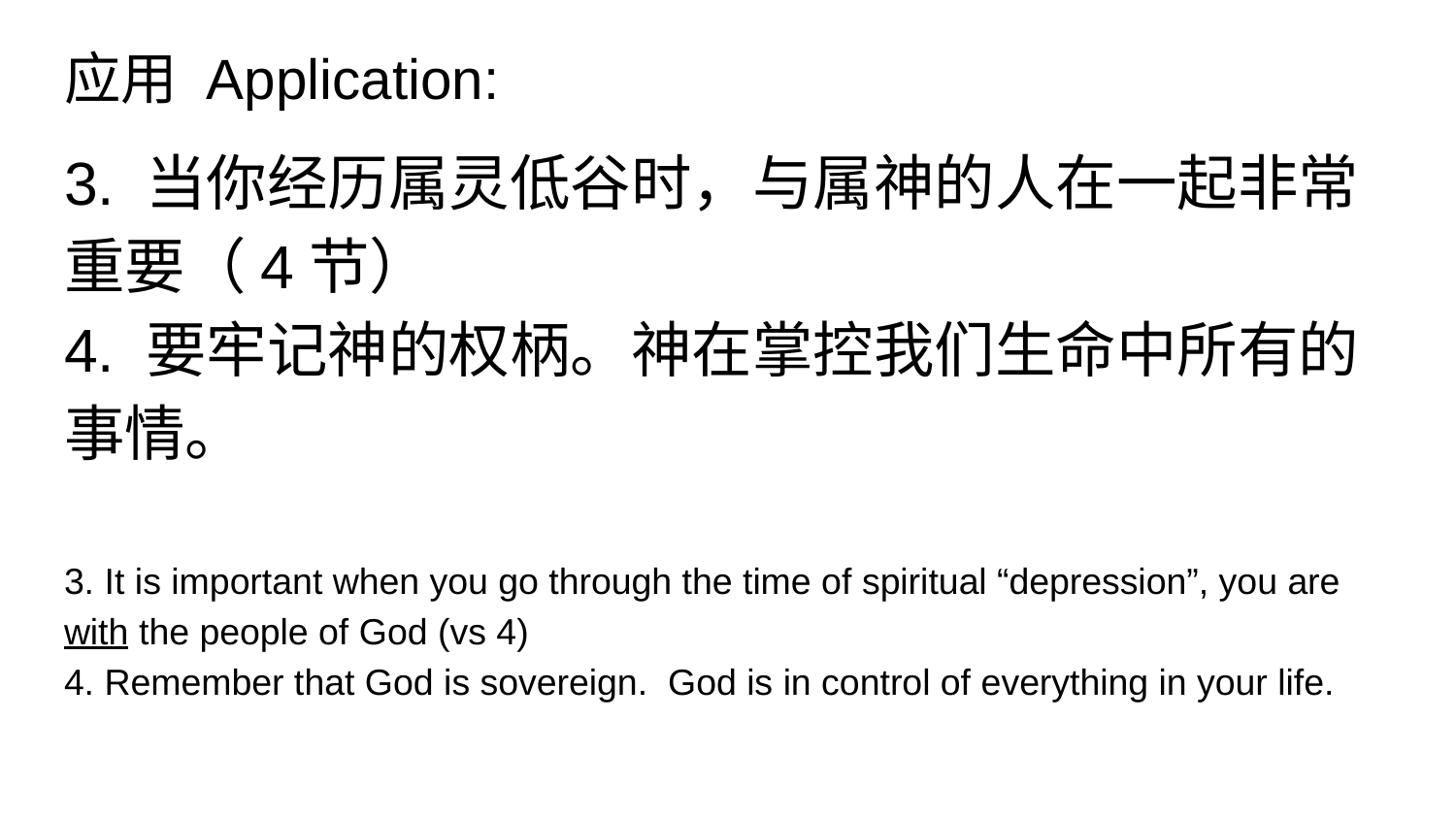

# 应用 Application:
3. 当你经历属灵低谷时，与属神的人在一起非常重要（4节）
4. 要牢记神的权柄。神在掌控我们生命中所有的事情。

3. It is important when you go through the time of spiritual “depression”, you are with the people of God (vs 4)
4. Remember that God is sovereign.  God is in control of everything in your life.